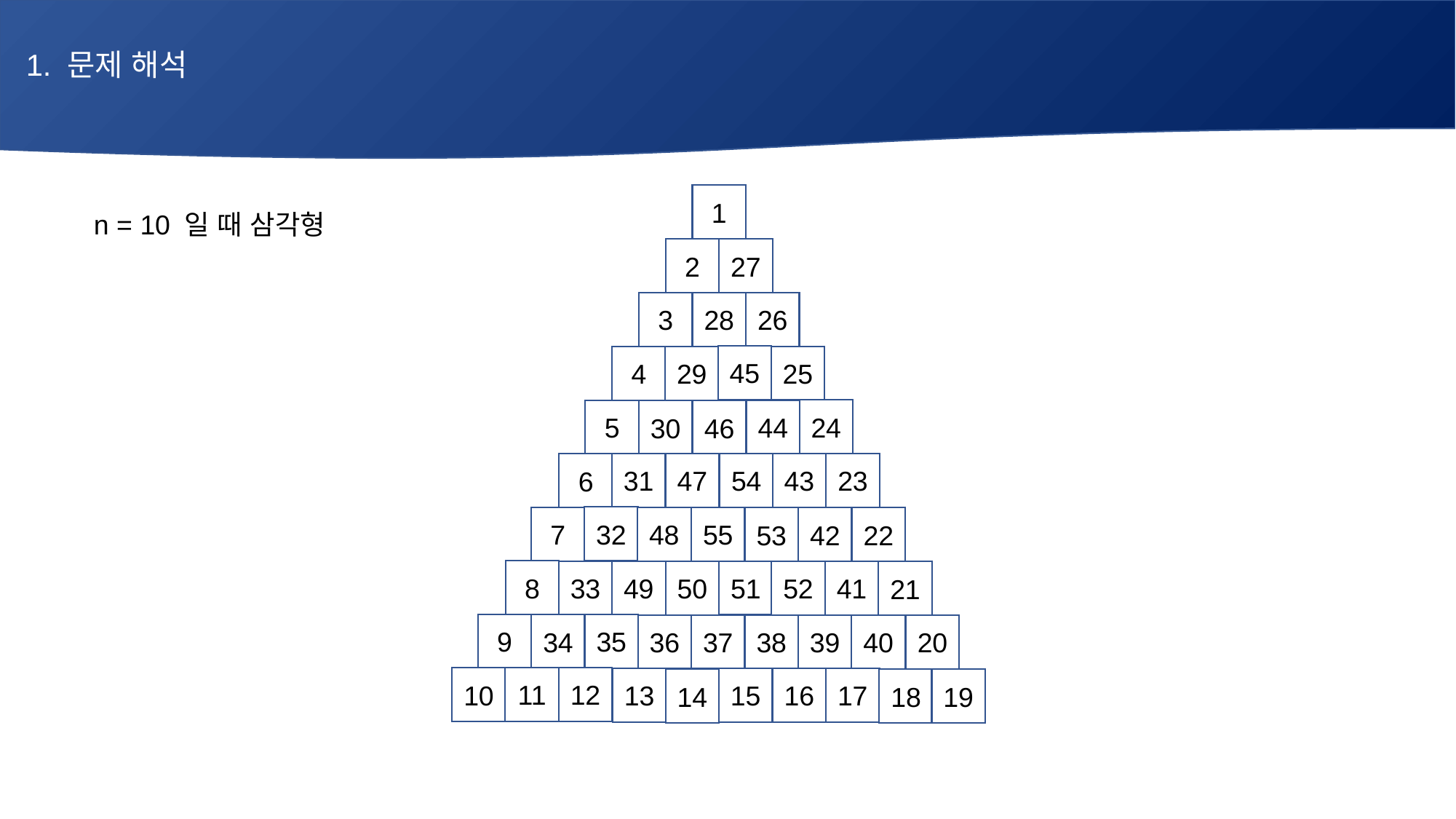

1. 문제 해석
# 매주 1 과제 LV2 앞
1
2
27
3
28
26
45
25
4
29
24
44
5
30
46
43
23
31
47
54
6
32
7
48
55
53
42
22
8
51
33
49
50
52
41
21
9
35
34
38
39
36
37
40
20
11
12
10
13
15
16
17
14
18
19
n = 10 일 때 삼각형